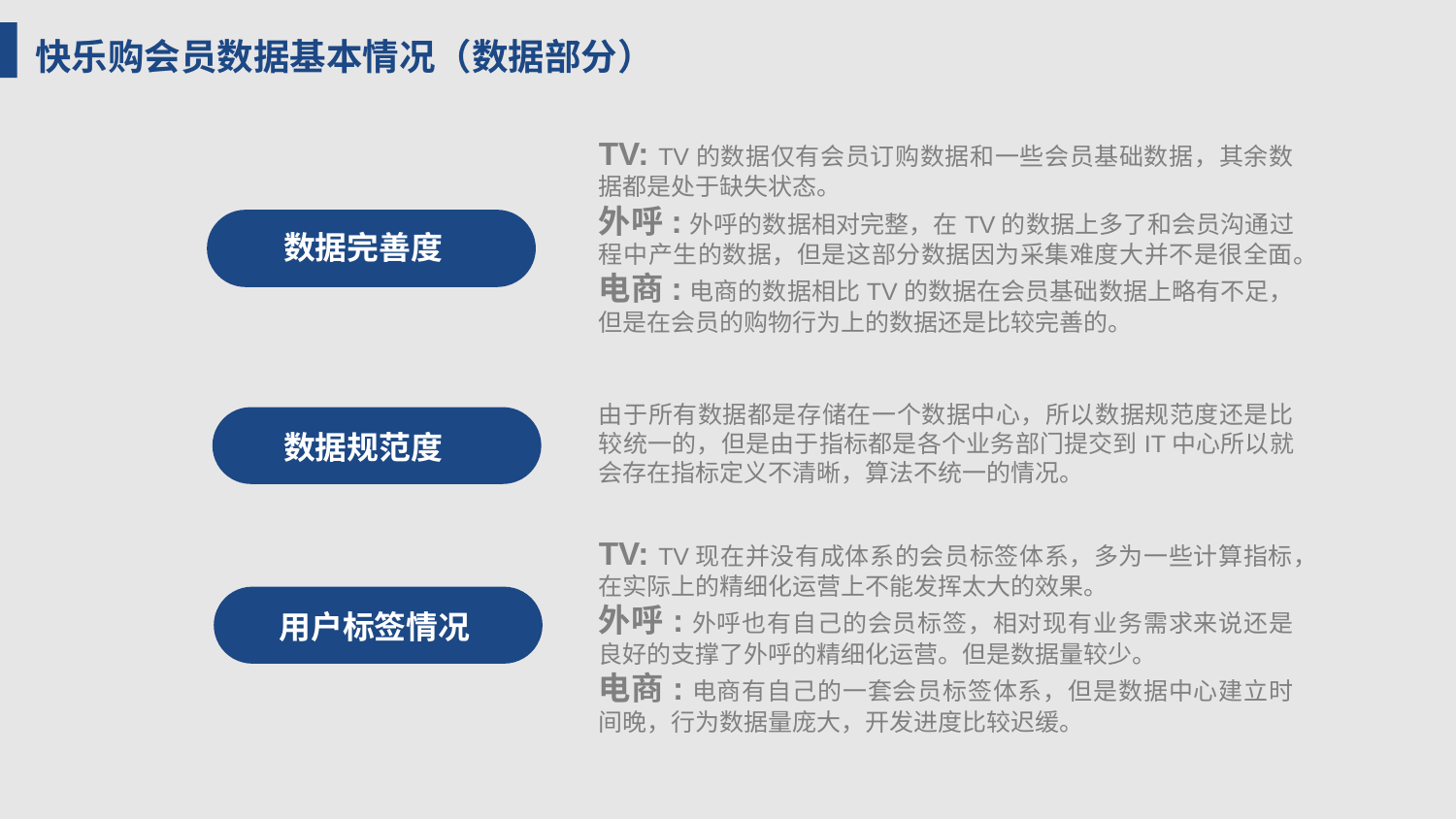

快乐购会员数据基本情况（数据部分）
TV: TV的数据仅有会员订购数据和一些会员基础数据，其余数据都是处于缺失状态。
外呼:外呼的数据相对完整，在TV的数据上多了和会员沟通过程中产生的数据，但是这部分数据因为采集难度大并不是很全面。
电商:电商的数据相比TV的数据在会员基础数据上略有不足，但是在会员的购物行为上的数据还是比较完善的。

数据完善度
由于所有数据都是存储在一个数据中心，所以数据规范度还是比较统一的，但是由于指标都是各个业务部门提交到IT中心所以就会存在指标定义不清晰，算法不统一的情况。

数据规范度
TV: TV现在并没有成体系的会员标签体系，多为一些计算指标，在实际上的精细化运营上不能发挥太大的效果。
外呼:外呼也有自己的会员标签，相对现有业务需求来说还是良好的支撑了外呼的精细化运营。但是数据量较少。
电商:电商有自己的一套会员标签体系，但是数据中心建立时间晚，行为数据量庞大，开发进度比较迟缓。

用户标签情况